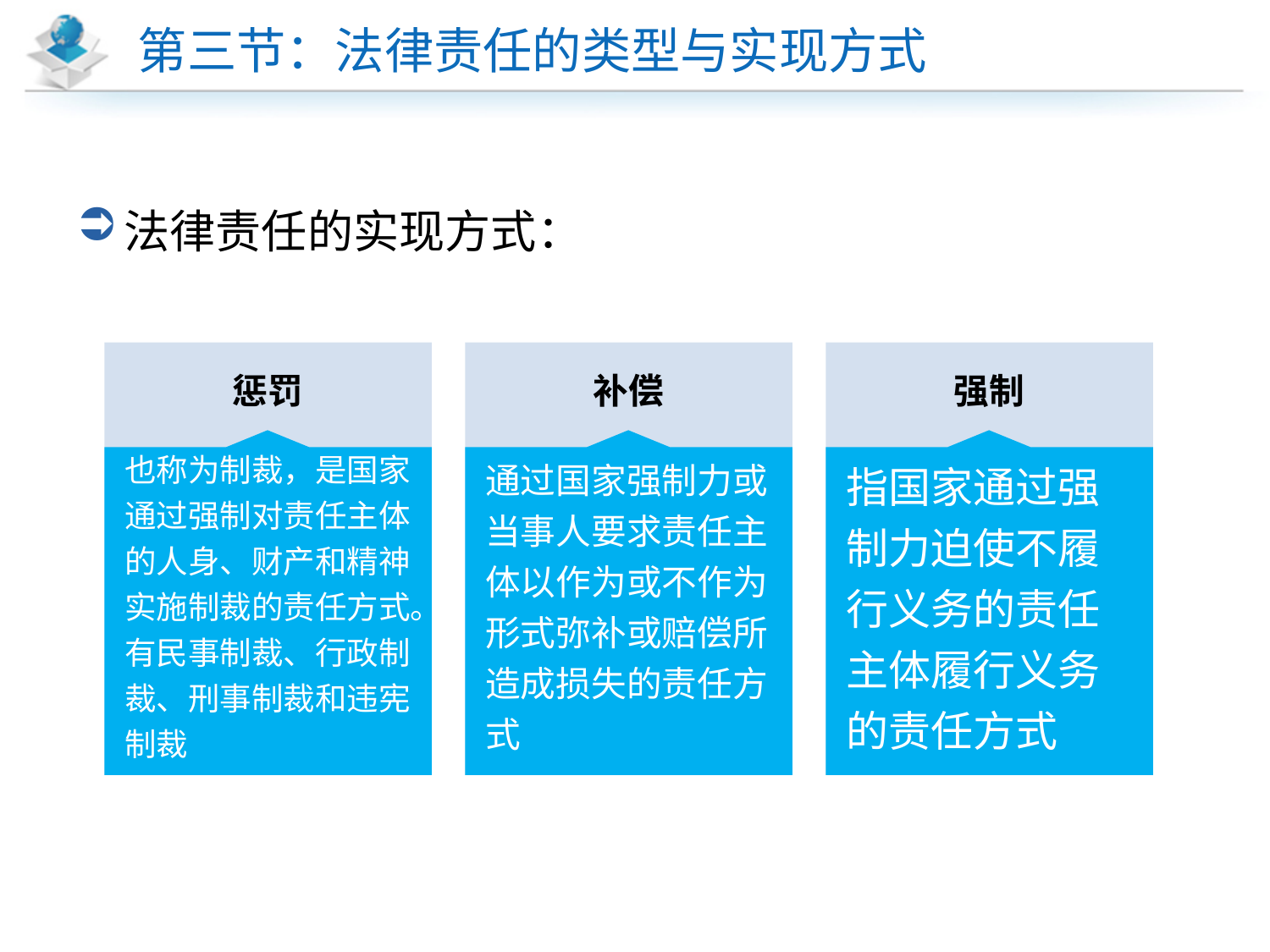

# 第三节：法律责任的类型与实现方式
法律责任的实现方式：

惩罚
也称为制裁，是国家通过强制对责任主体的人身、财产和精神实施制裁的责任方式。有民事制裁、行政制裁、刑事制裁和违宪制裁

补偿
通过国家强制力或当事人要求责任主体以作为或不作为形式弥补或赔偿所造成损失的责任方式

强制
指国家通过强制力迫使不履行义务的责任主体履行义务的责任方式